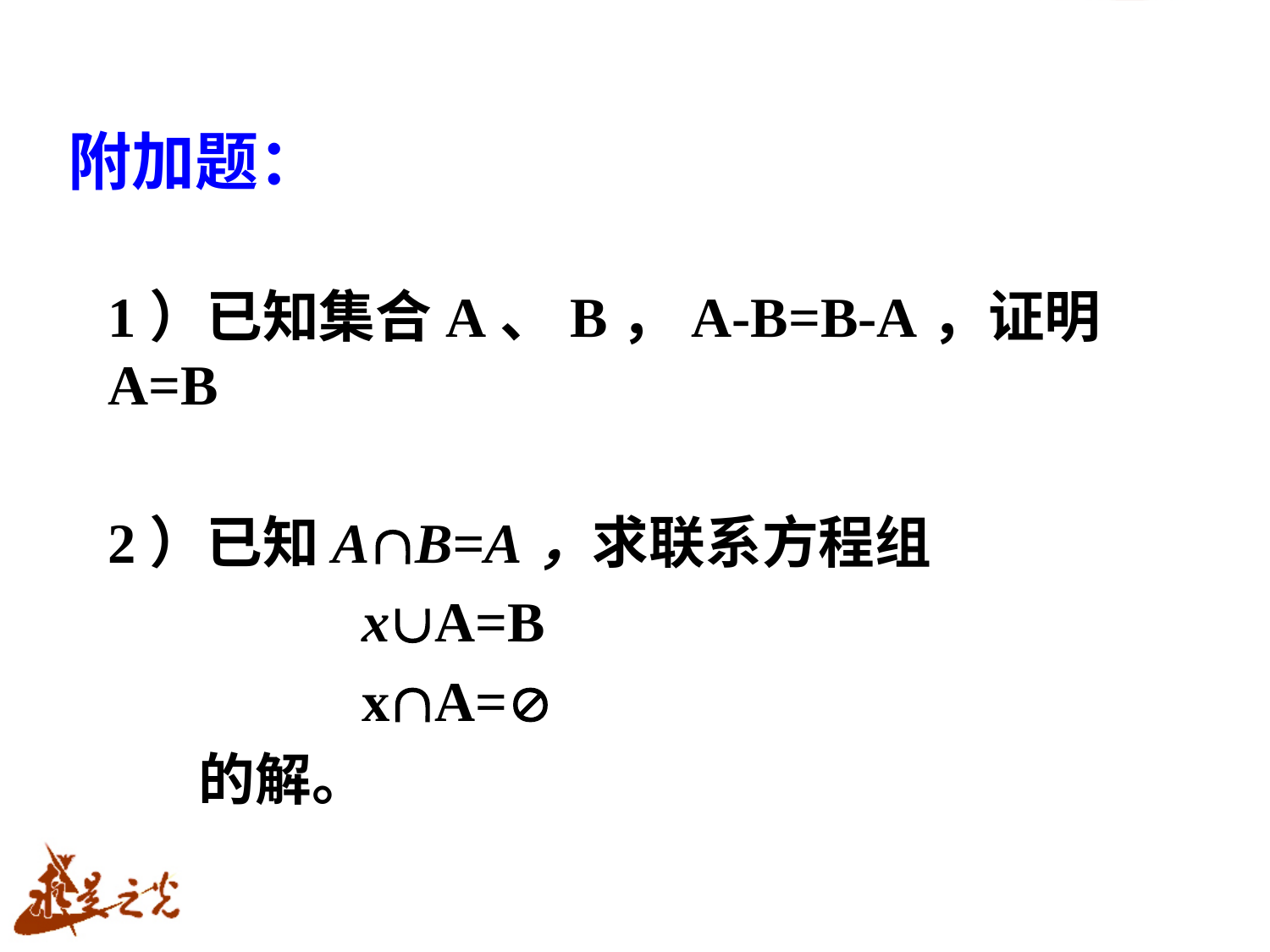

# 附加题：
1）已知集合A、B，A-B=B-A，证明A=B

2）已知A∩B=A，求联系方程组
x∪A=B
x∩A=∅
      的解。

32